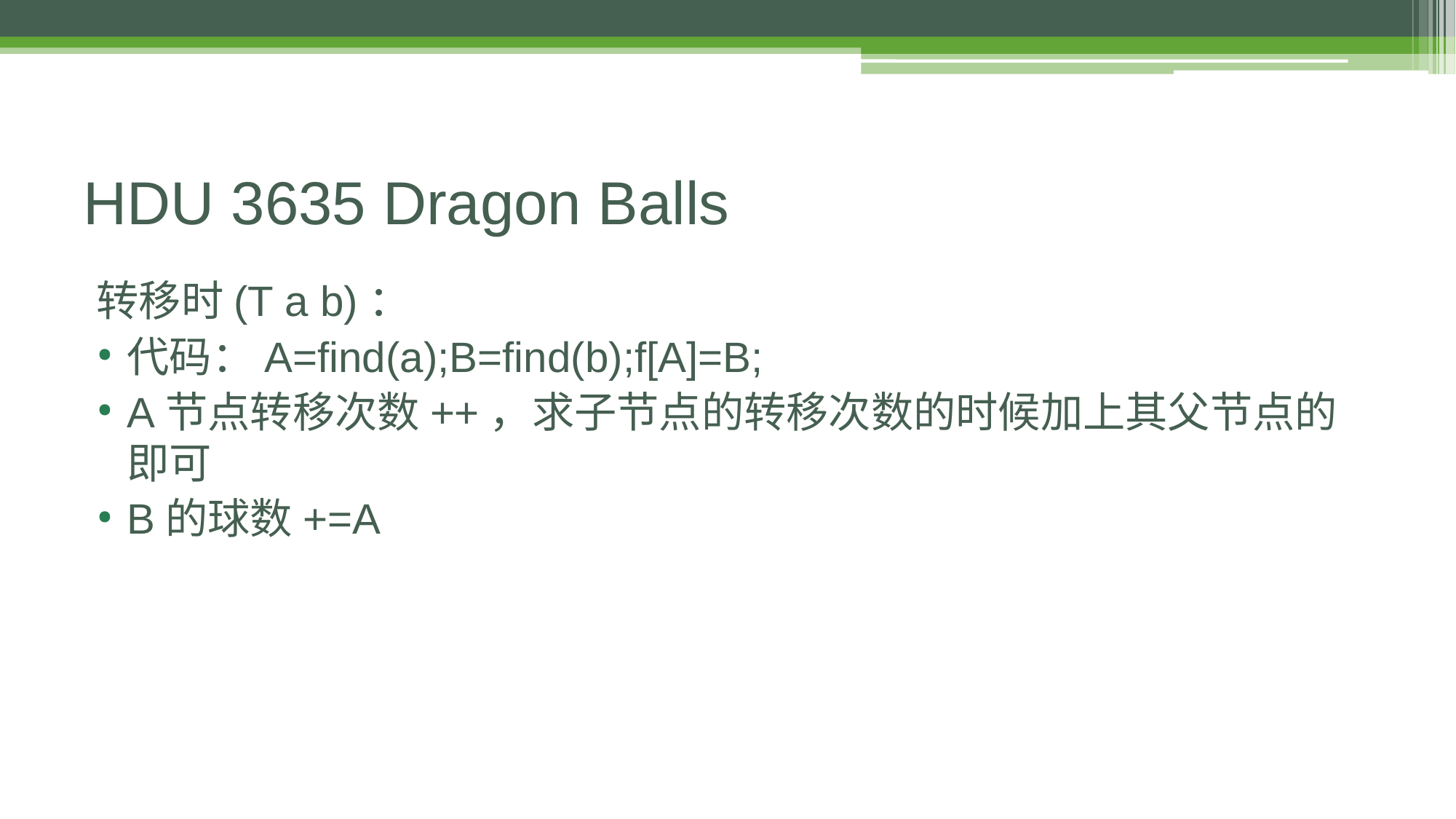

# HDU 3635 Dragon Balls
转移时(T a b)：
代码：A=find(a);B=find(b);f[A]=B;
A节点转移次数++，求子节点的转移次数的时候加上其父节点的即可
B的球数+=A